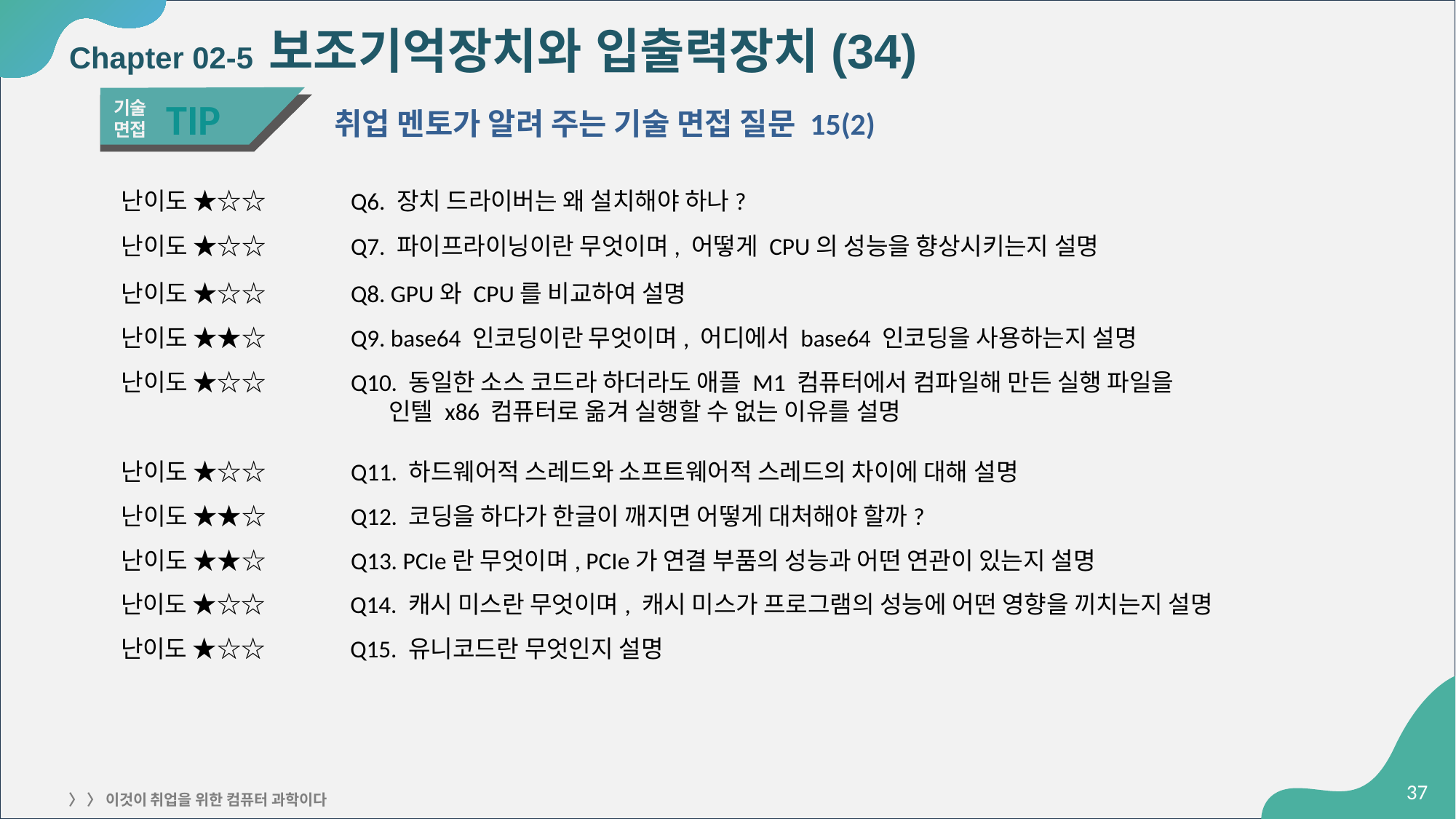

# Chapter 02-5 보조기억장치와 입출력장치(34)

TIP
기술
면접
취업 멘토가 알려 주는 기술 면접 질문 15(2)
난이도 ★☆☆
Q6. 장치 드라이버는 왜 설치해야 하나?
난이도 ★☆☆
Q7. 파이프라이닝이란 무엇이며, 어떻게 CPU의 성능을 향상시키는지 설명
난이도 ★☆☆
Q8. GPU와 CPU를 비교하여 설명
난이도 ★★☆
Q9. base64 인코딩이란 무엇이며, 어디에서 base64 인코딩을 사용하는지 설명
난이도 ★☆☆
Q10. 동일한 소스 코드라 하더라도 애플 M1 컴퓨터에서 컴파일해 만든 실행 파일을
       인텔 x86 컴퓨터로 옮겨 실행할 수 없는 이유를 설명
난이도 ★☆☆
Q11. 하드웨어적 스레드와 소프트웨어적 스레드의 차이에 대해 설명
난이도 ★★☆
Q12. 코딩을 하다가 한글이 깨지면 어떻게 대처해야 할까?
난이도 ★★☆
Q13. PCIe란 무엇이며, PCIe가 연결 부품의 성능과 어떤 연관이 있는지 설명
난이도 ★☆☆
Q14. 캐시 미스란 무엇이며, 캐시 미스가 프로그램의 성능에 어떤 영향을 끼치는지 설명
난이도 ★☆☆
Q15. 유니코드란 무엇인지 설명
37
〉 〉 이것이 취업을 위한 컴퓨터 과학이다